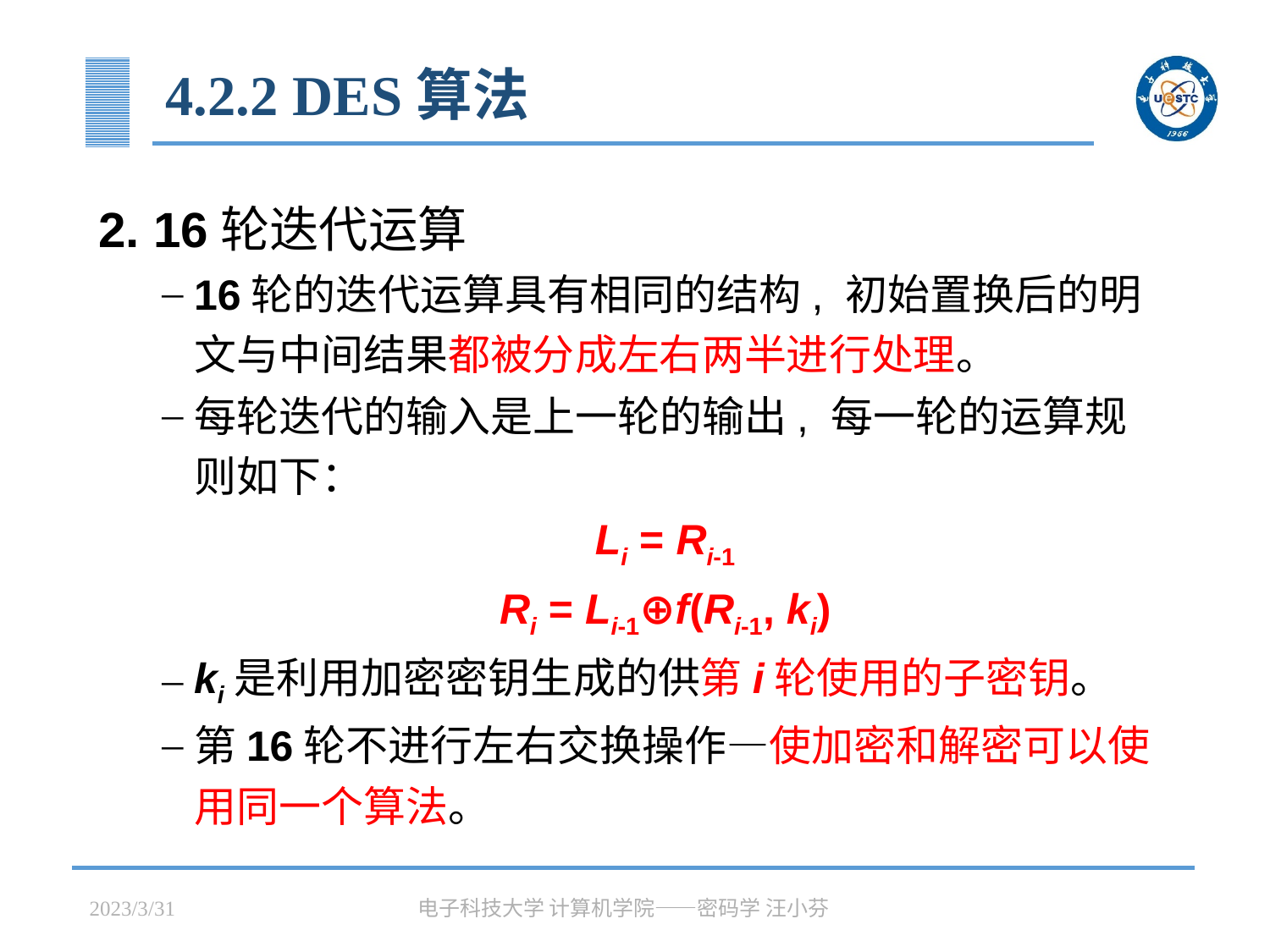

# 4.2.2 DES算法
2. 16轮迭代运算
16轮的迭代运算具有相同的结构, 初始置换后的明文与中间结果都被分成左右两半进行处理。
每轮迭代的输入是上一轮的输出, 每一轮的运算规则如下：
Li = Ri-1
Ri = Li-1⊕f(Ri-1, ki)
ki是利用加密密钥生成的供第i轮使用的子密钥。
第16轮不进行左右交换操作—使加密和解密可以使用同一个算法。

2023/3/31
电子科技大学 计算机学院——密码学 汪小芬